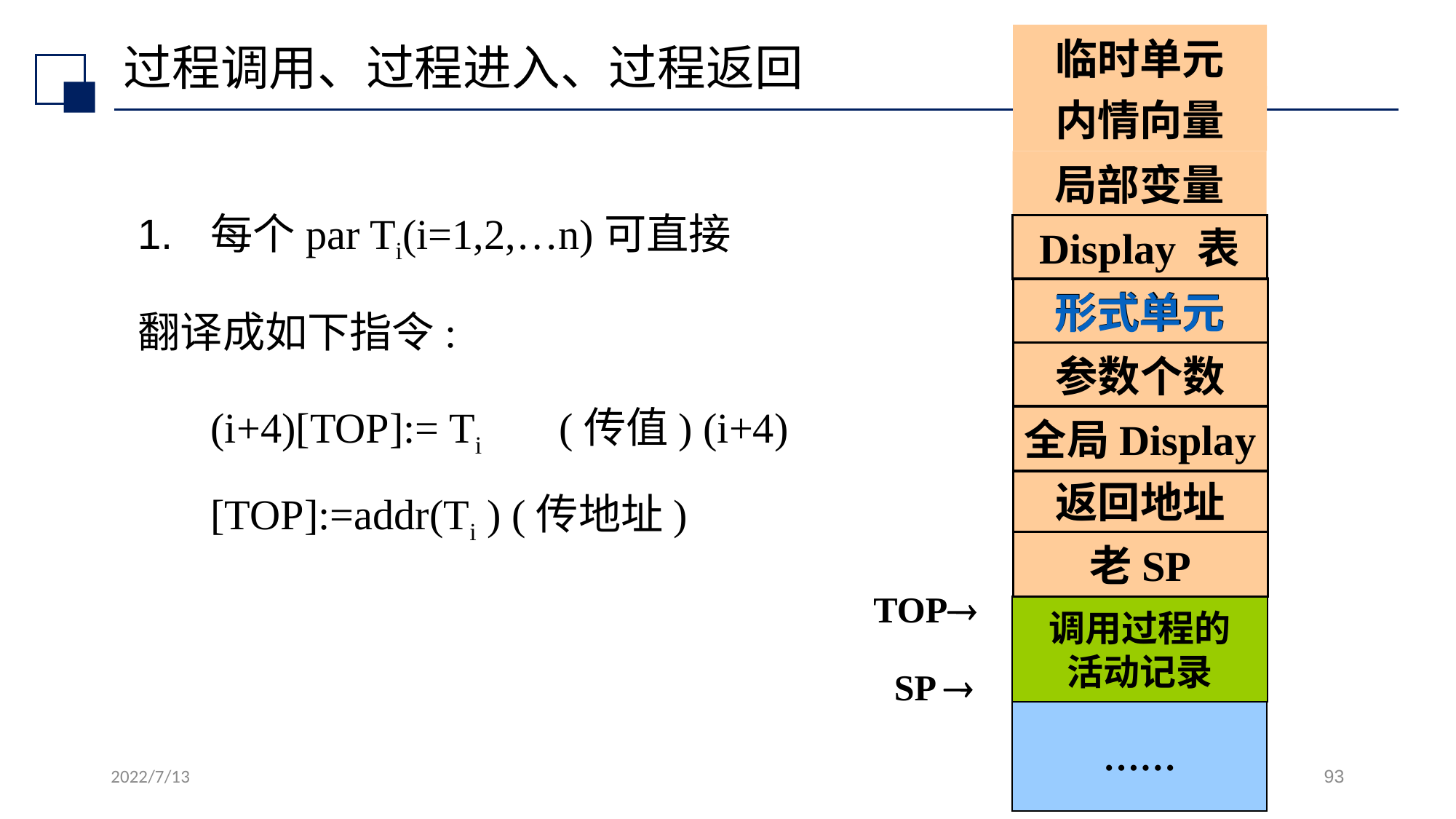

临时单元
# 过程调用、过程进入、过程返回
内情向量
局部变量
每个par Ti(i=1,2,…n)可直接
翻译成如下指令:
	(i+4)[TOP]:= Ti 	  (传值) (i+4)[TOP]:=addr(Ti ) (传地址)
Display 表
形式单元
形式单元
参数个数
全局Display
返回地址
老SP
TOP→
调用过程的
活动记录
SP →
……
2022/7/13
93